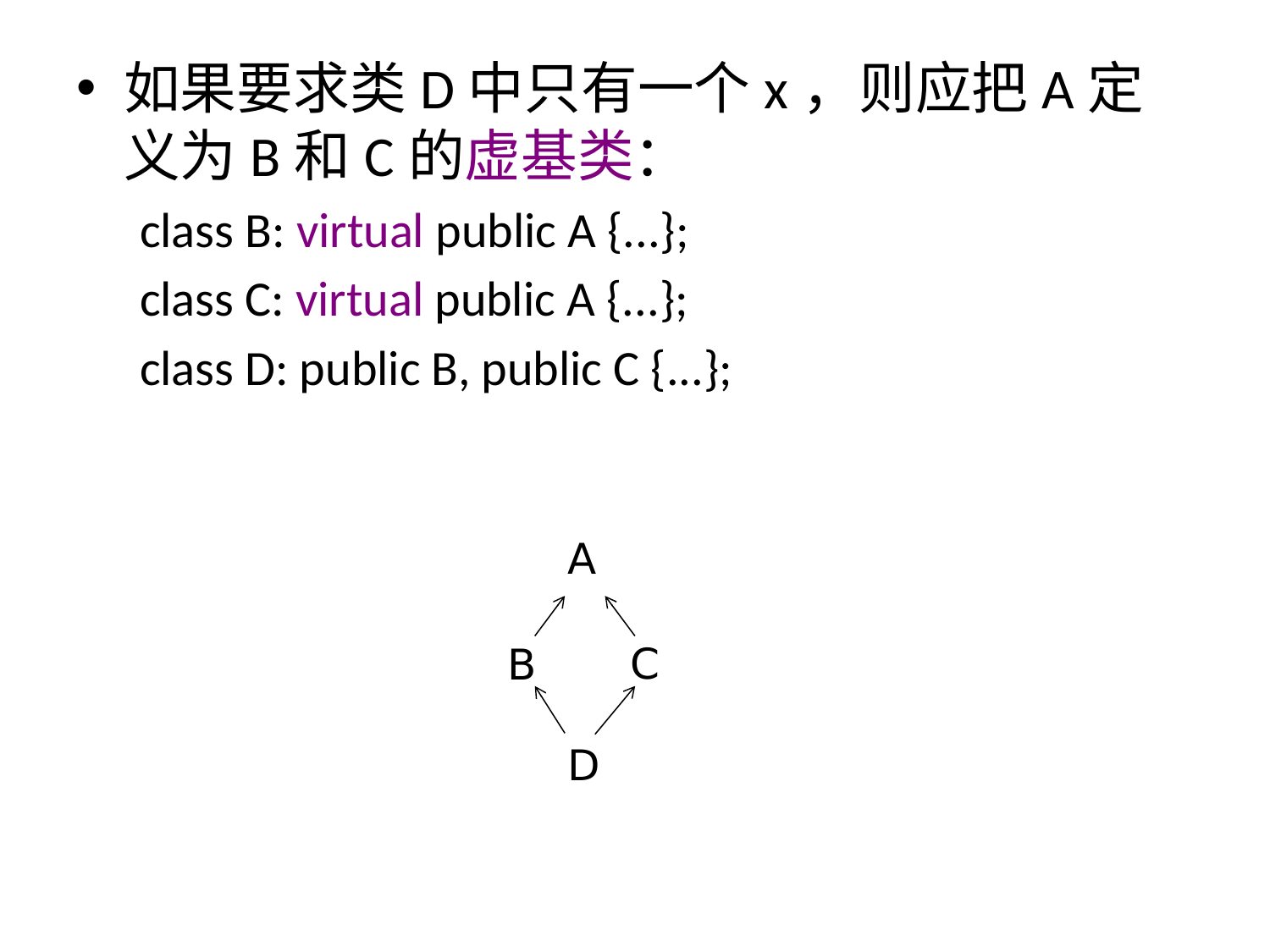

如果要求类D中只有一个x，则应把A定义为B和C的虚基类：
class B: virtual public A {...};
class C: virtual public A {...};
class D: public B, public C {...};
A
C
B
D